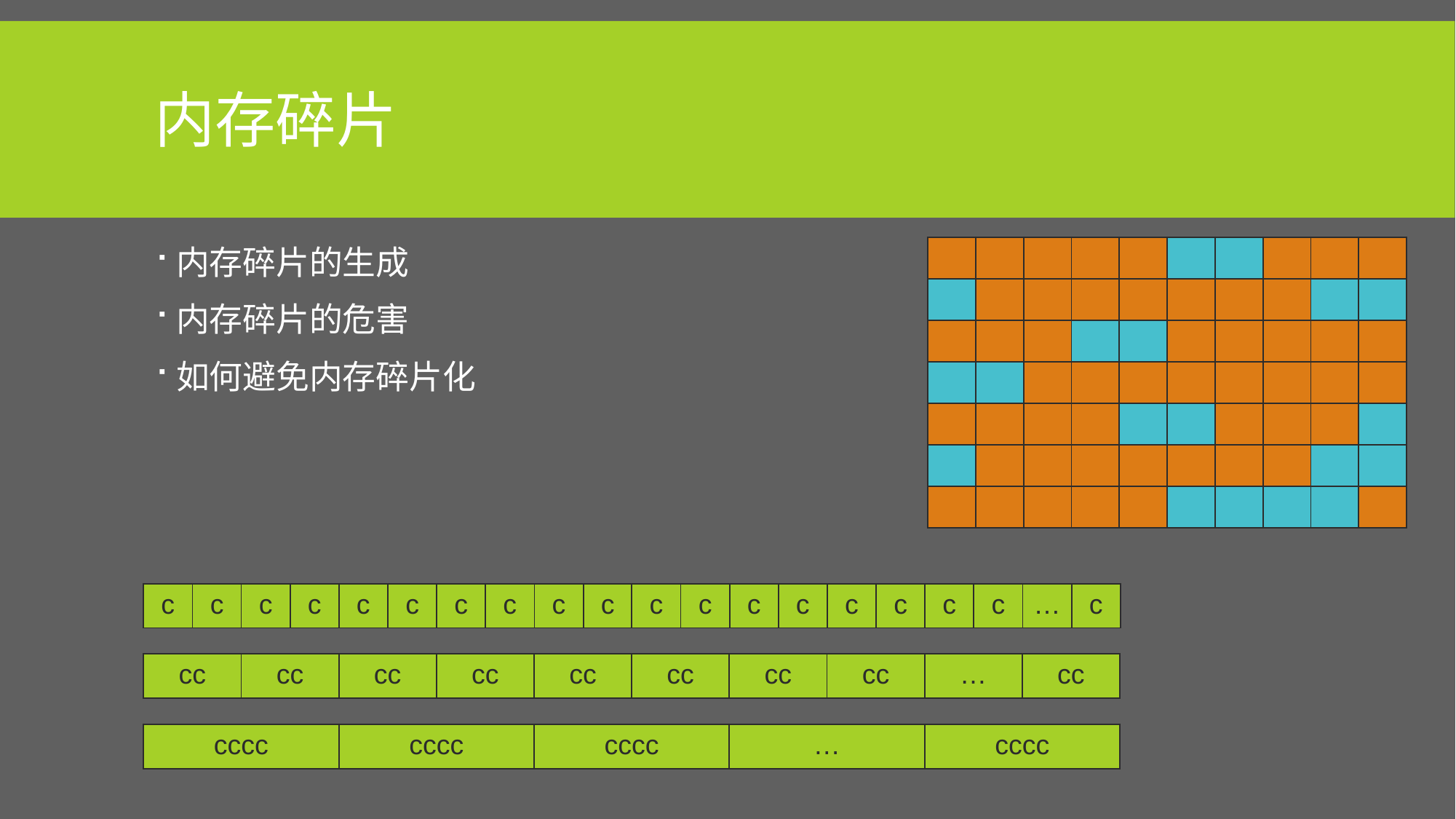

# 内存碎片
|  |  |  |  |  |  |  |  |  |  |
| --- | --- | --- | --- | --- | --- | --- | --- | --- | --- |
|  |  |  |  |  |  |  |  |  |  |
|  |  |  |  |  |  |  |  |  |  |
|  |  |  |  |  |  |  |  |  |  |
|  |  |  |  |  |  |  |  |  |  |
|  |  |  |  |  |  |  |  |  |  |
|  |  |  |  |  |  |  |  |  |  |
内存碎片的生成
内存碎片的危害
如何避免内存碎片化
| c | c | c | c | c | c | c | c | c | c |
| --- | --- | --- | --- | --- | --- | --- | --- | --- | --- |
| c | c | c | c | c | c | c | c | … | c |
| --- | --- | --- | --- | --- | --- | --- | --- | --- | --- |
| cc | cc | cc | cc | cc | cc | cc | cc | … | cc |
| --- | --- | --- | --- | --- | --- | --- | --- | --- | --- |
| cccc | cccc | cccc | … | cccc |
| --- | --- | --- | --- | --- |